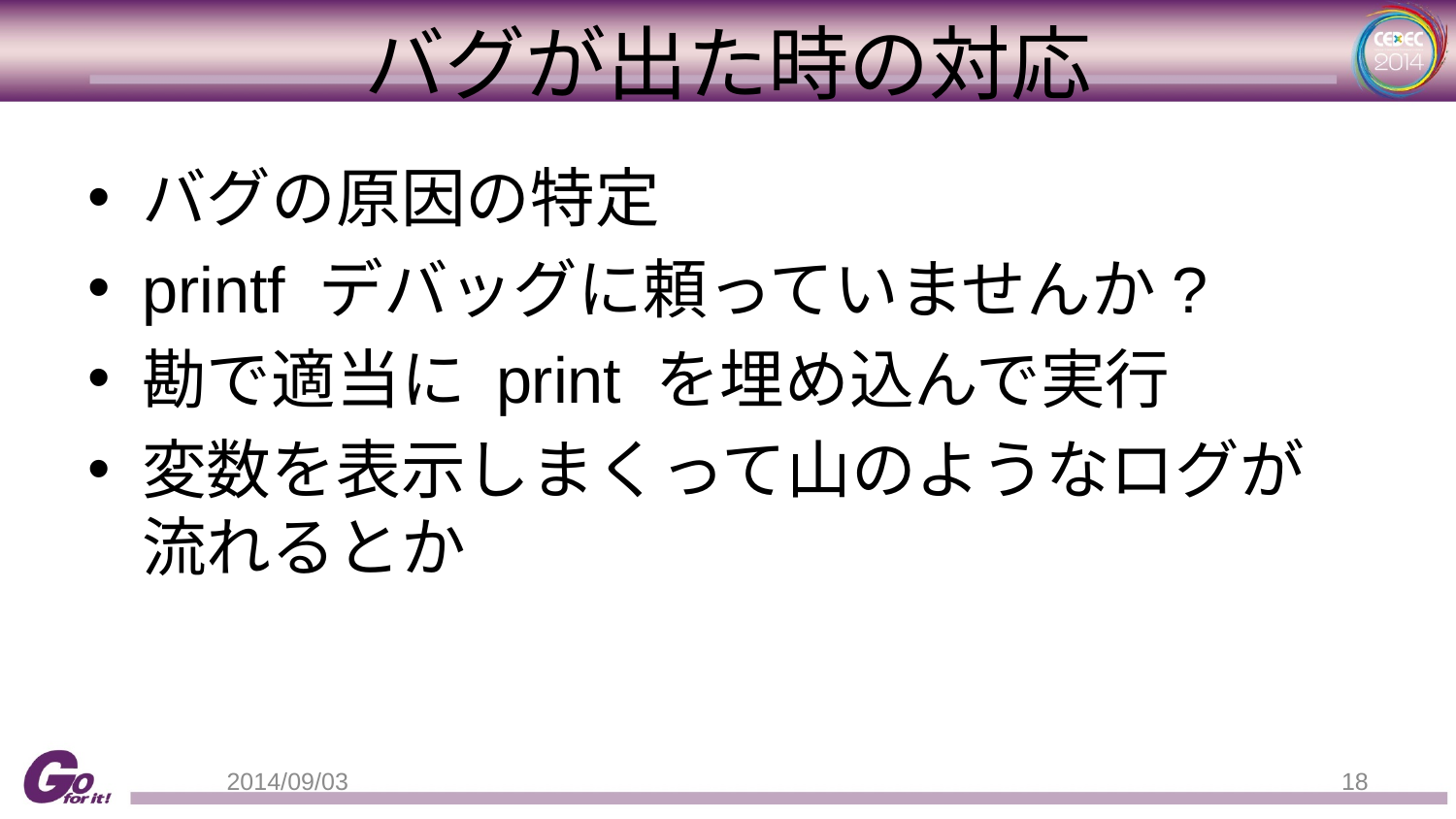

# バグが出た時の対応
バグの原因の特定
printf デバッグに頼っていませんか?
勘で適当に print を埋め込んで実行
変数を表示しまくって山のようなログが流れるとか
2014/09/03
18